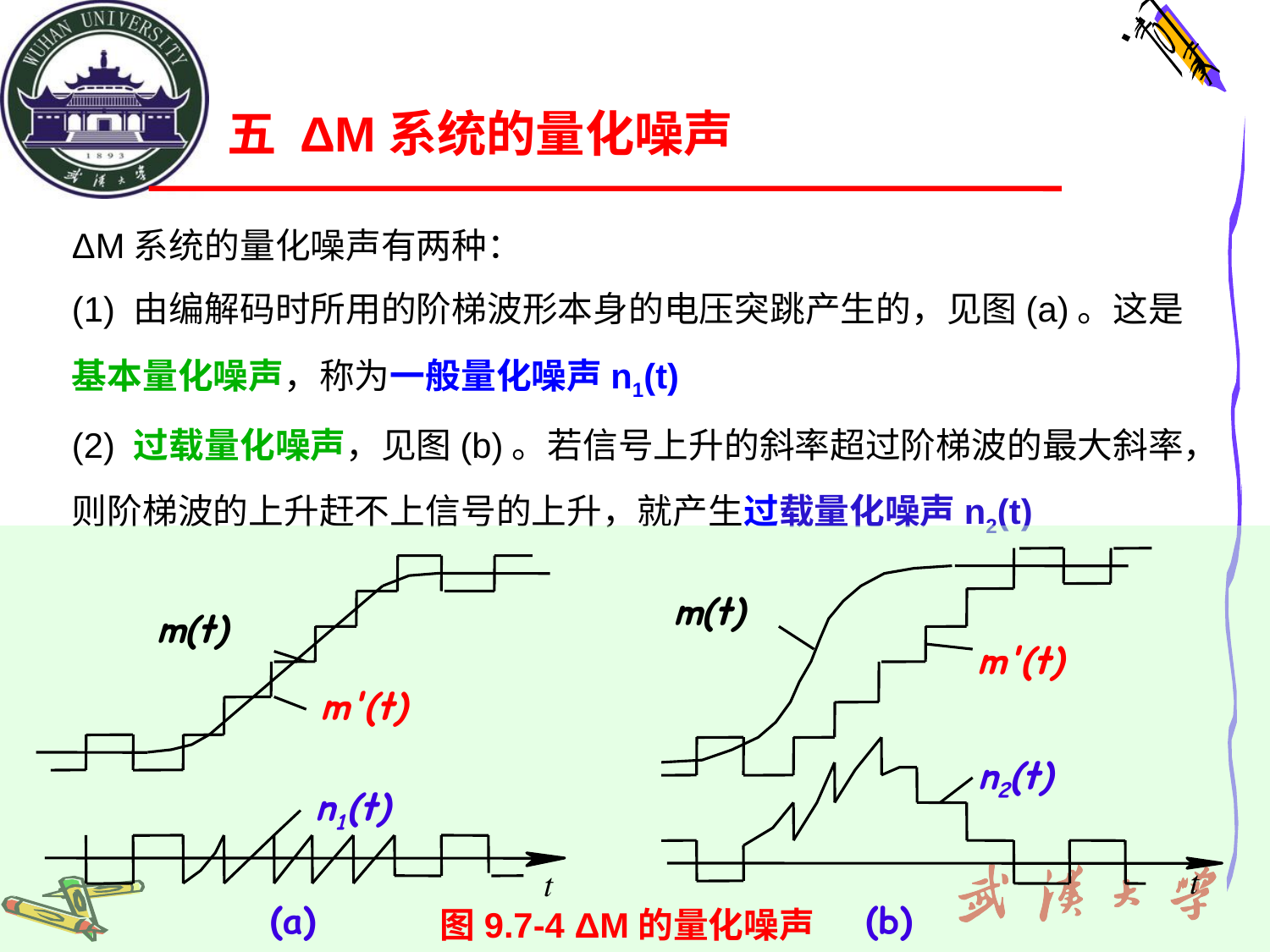

五 ΔM系统的量化噪声
ΔM系统的量化噪声有两种：
(1) 由编解码时所用的阶梯波形本身的电压突跳产生的，见图(a)。这是基本量化噪声，称为一般量化噪声n1(t)
(2) 过载量化噪声，见图(b)。若信号上升的斜率超过阶梯波的最大斜率，则阶梯波的上升赶不上信号的上升，就产生过载量化噪声n2(t)

m(t)

m(t)

m'(t)

m'(t)

n2(t)

n1(t)

t
t

(a)
(b)
图9.7-4 ΔM的量化噪声